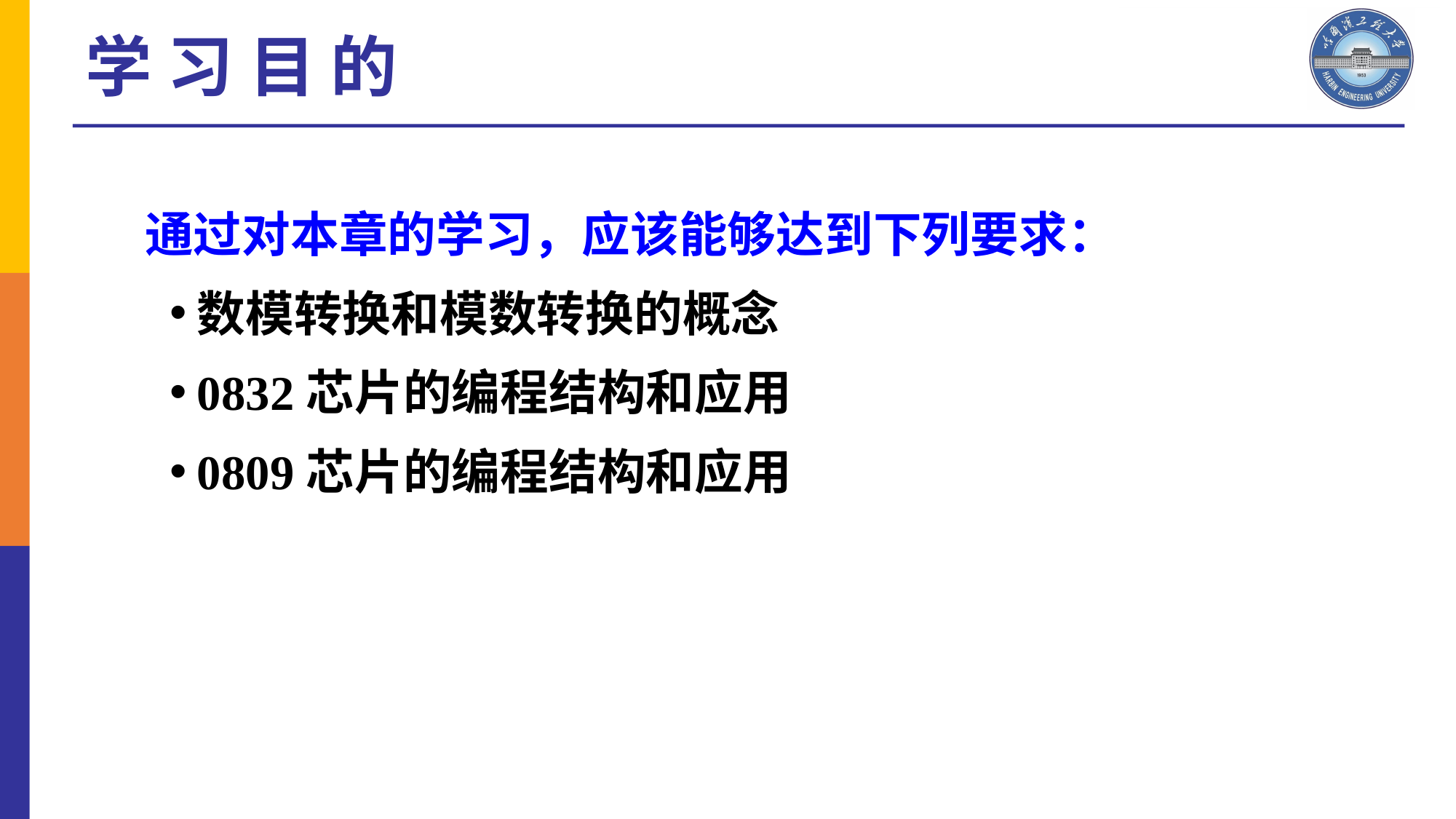

# 学 习 目 的
  通过对本章的学习，应该能够达到下列要求：
数模转换和模数转换的概念
0832芯片的编程结构和应用
0809芯片的编程结构和应用